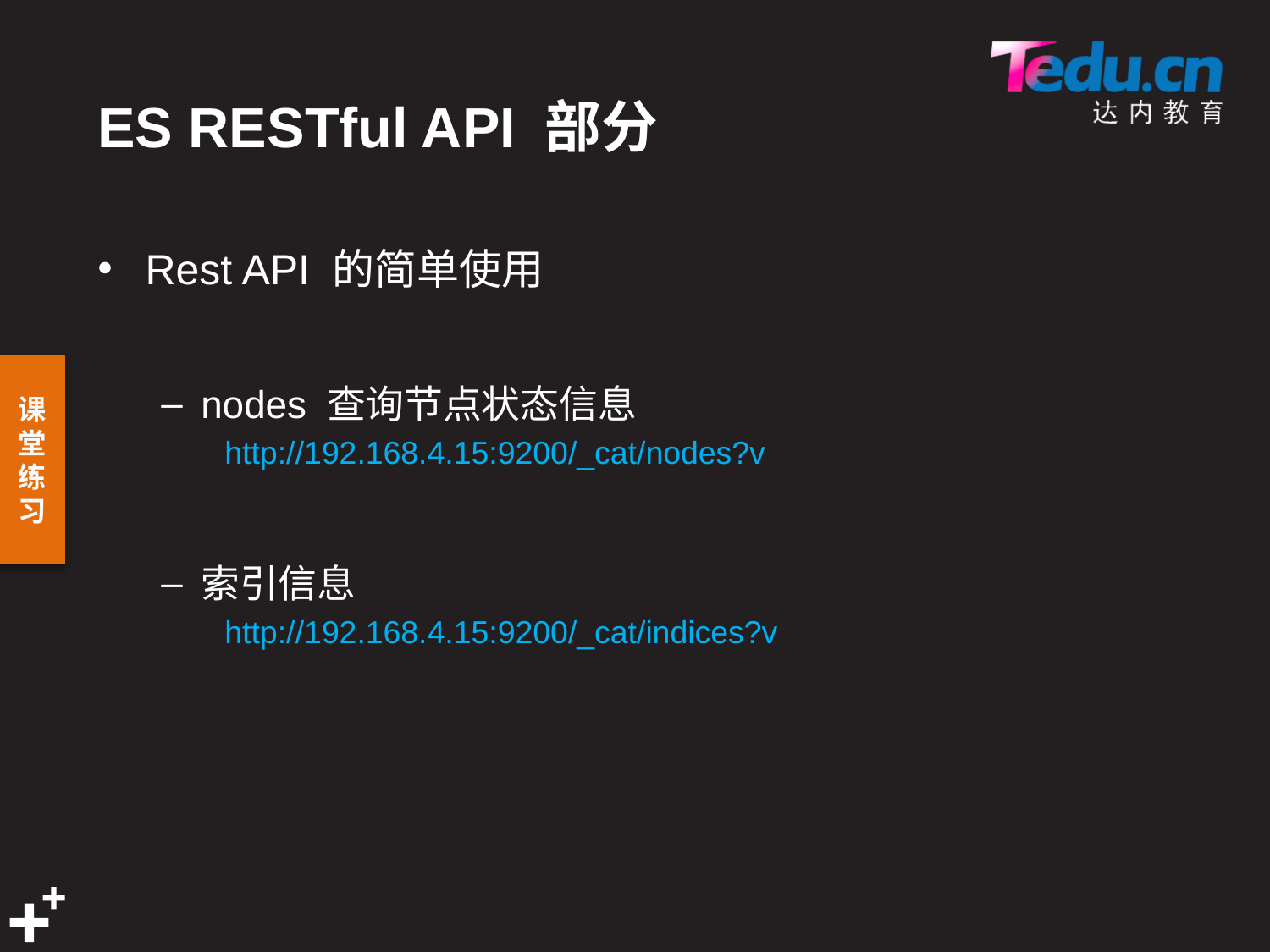

# ES RESTful API 部分
Rest API 的简单使用

nodes 查询节点状态信息
http://192.168.4.15:9200/_cat/nodes?v

索引信息
http://192.168.4.15:9200/_cat/indices?v